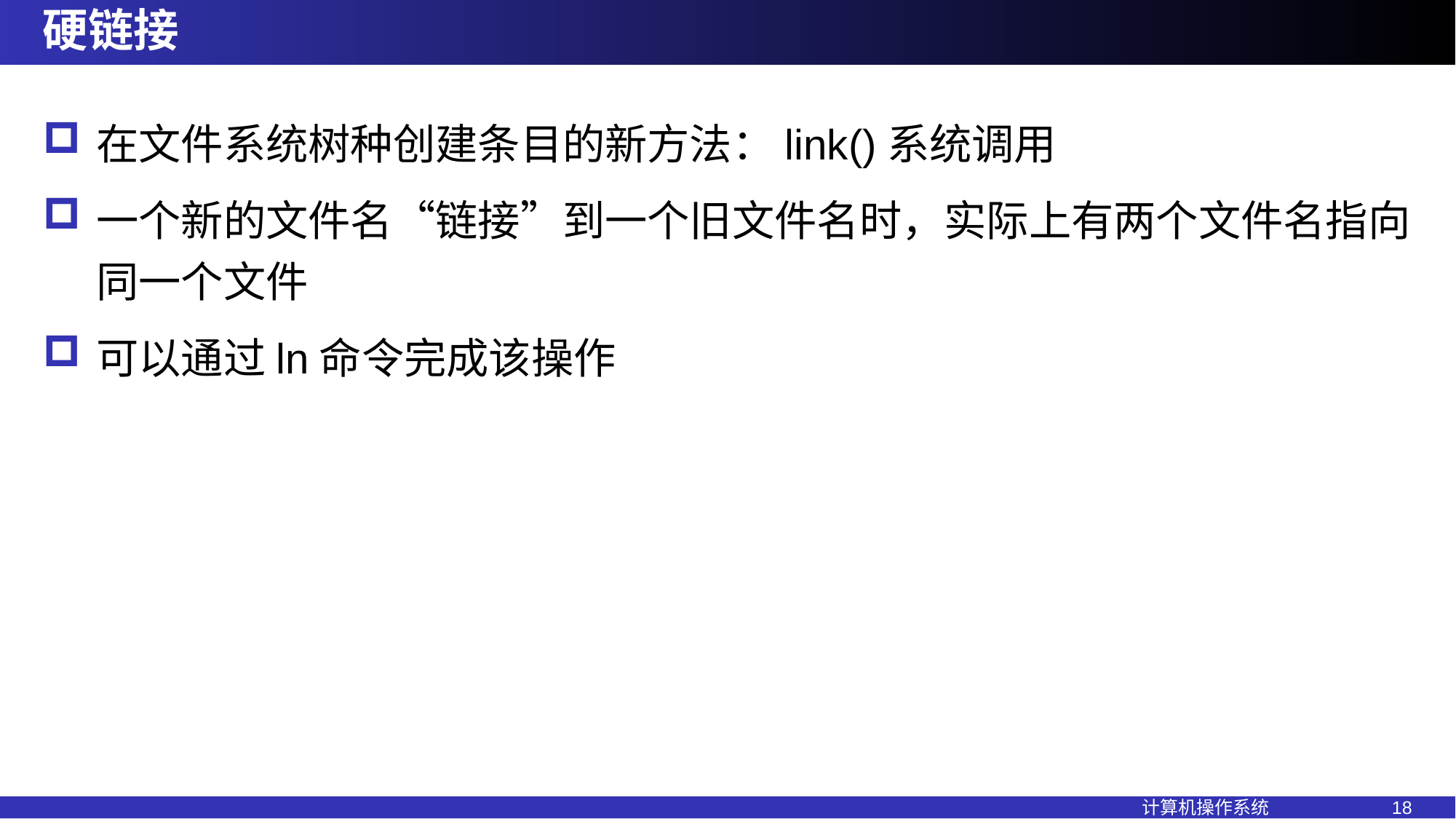

# 硬链接
在文件系统树种创建条目的新方法：link()系统调用
一个新的文件名“链接”到一个旧文件名时，实际上有两个文件名指向同一个文件
可以通过ln命令完成该操作
计算机操作系统                     18